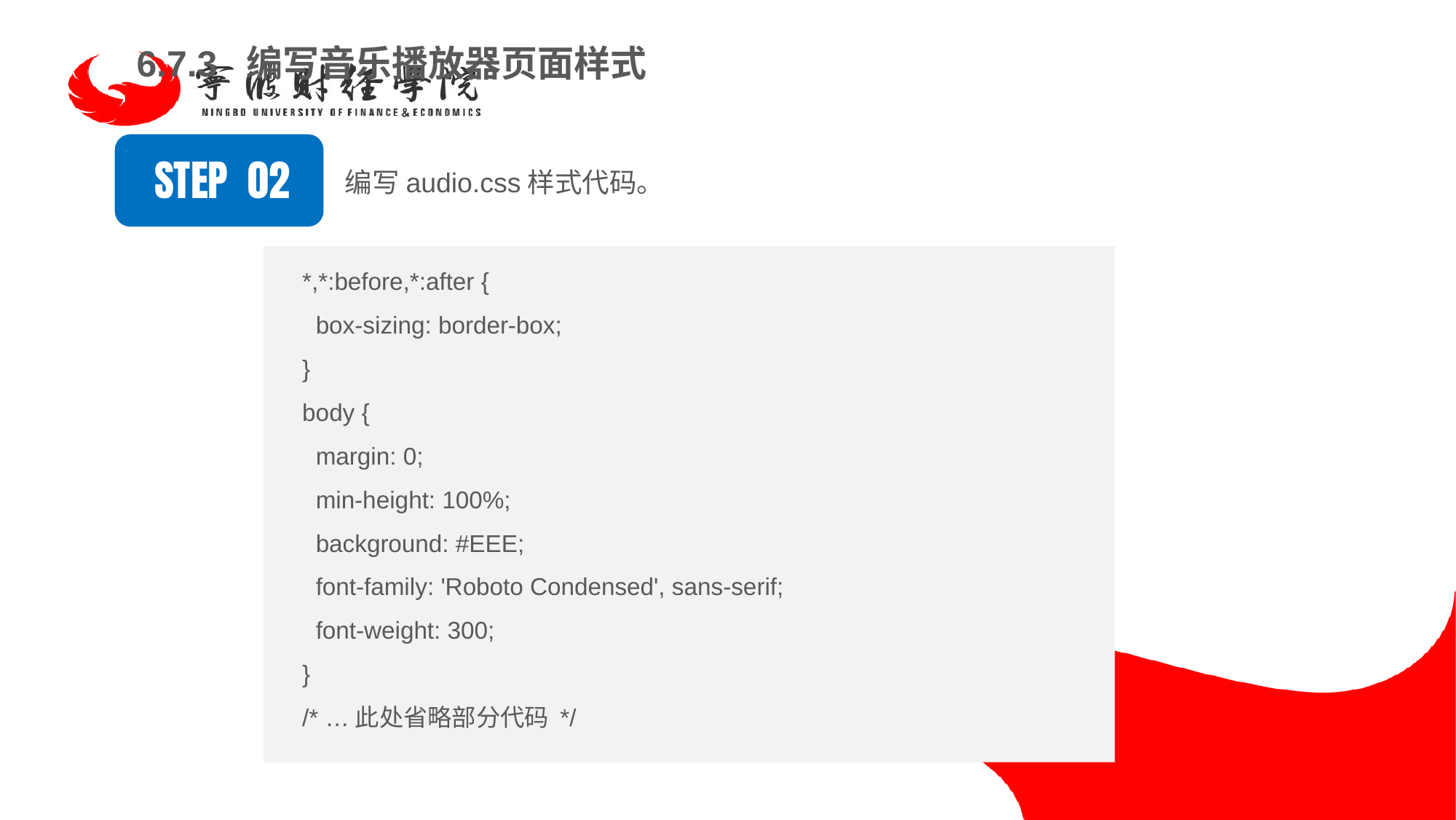

6.7.3  编写音乐播放器页面样式

编写audio.css样式代码。
STEP  02
*,*:before,*:after {
  box-sizing: border-box;
}
body {
  margin: 0;
  min-height: 100%;
  background: #EEE;
  font-family: 'Roboto Condensed', sans-serif;
  font-weight: 300;
}
/* …此处省略部分代码 */